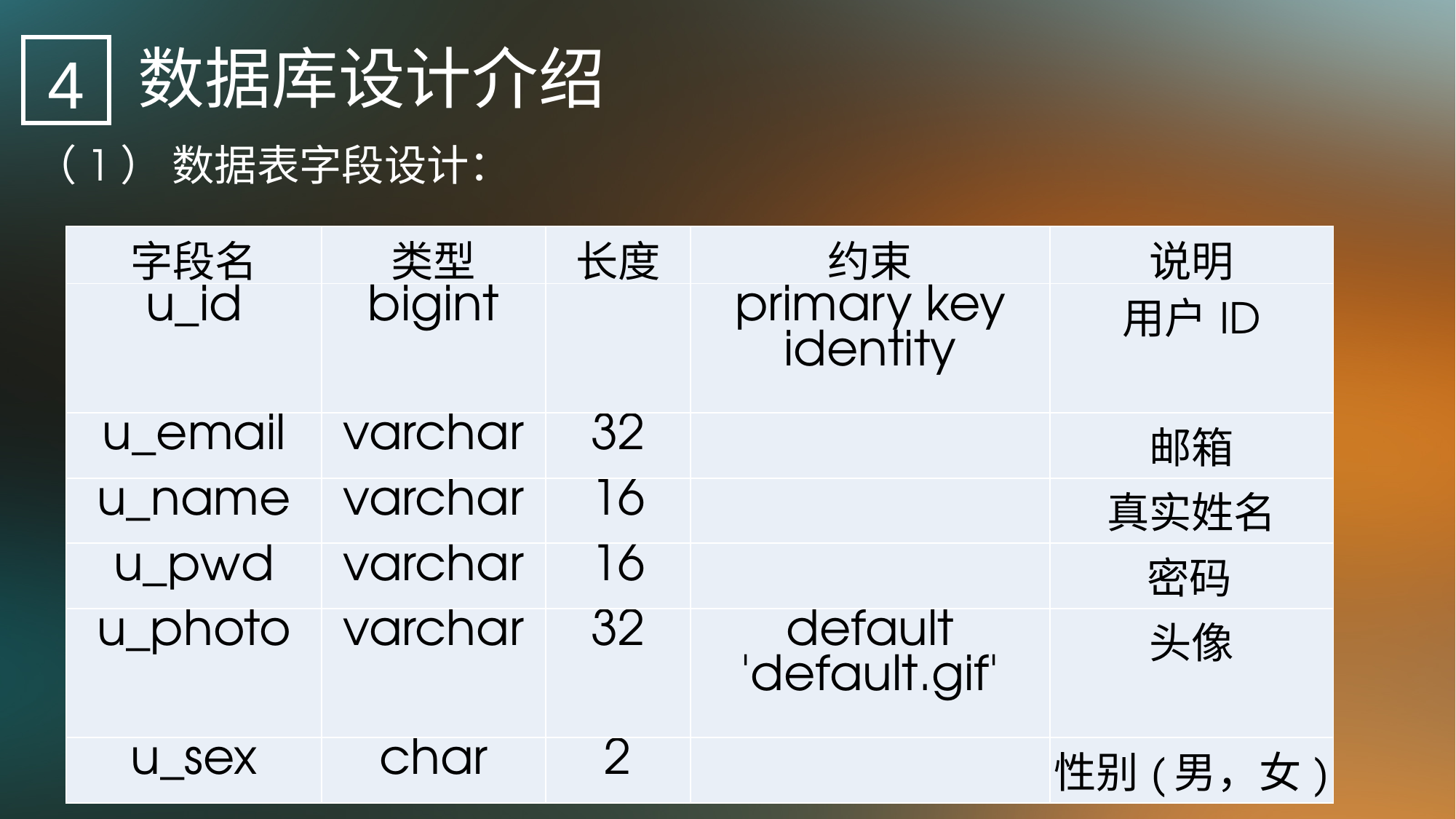

数据库设计介绍

4
（1） 数据表字段设计：
| 字段名 | 类型 | 长度 | 约束 | 说明 |
| --- | --- | --- | --- | --- |
| u\_id | bigint |  | primary key identity | 用户ID |
| u\_email | varchar | 32 |  | 邮箱 |
| u\_name | varchar | 16 |  | 真实姓名 |
| u\_pwd | varchar | 16 |  | 密码 |
| u\_photo | varchar | 32 | default 'default.gif' | 头像 |
| u\_sex | char | 2 |  | 性别(男，女) |